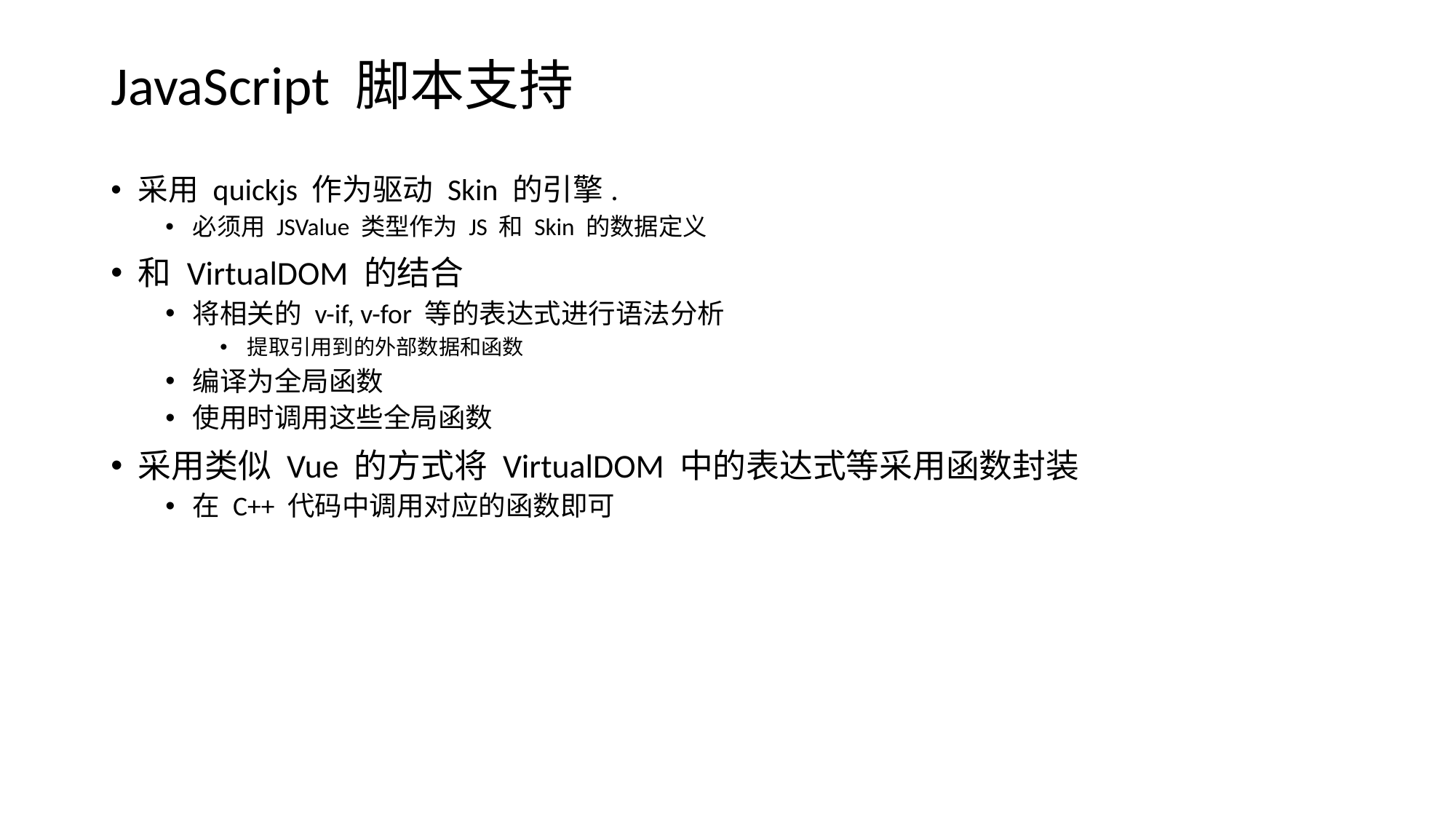

# JavaScript 脚本支持
采用 quickjs 作为驱动 Skin 的引擎.
必须用 JSValue 类型作为 JS 和 Skin 的数据定义
和 VirtualDOM 的结合
将相关的 v-if, v-for 等的表达式进行语法分析
提取引用到的外部数据和函数
编译为全局函数
使用时调用这些全局函数
采用类似 Vue 的方式将 VirtualDOM 中的表达式等采用函数封装
在 C++ 代码中调用对应的函数即可